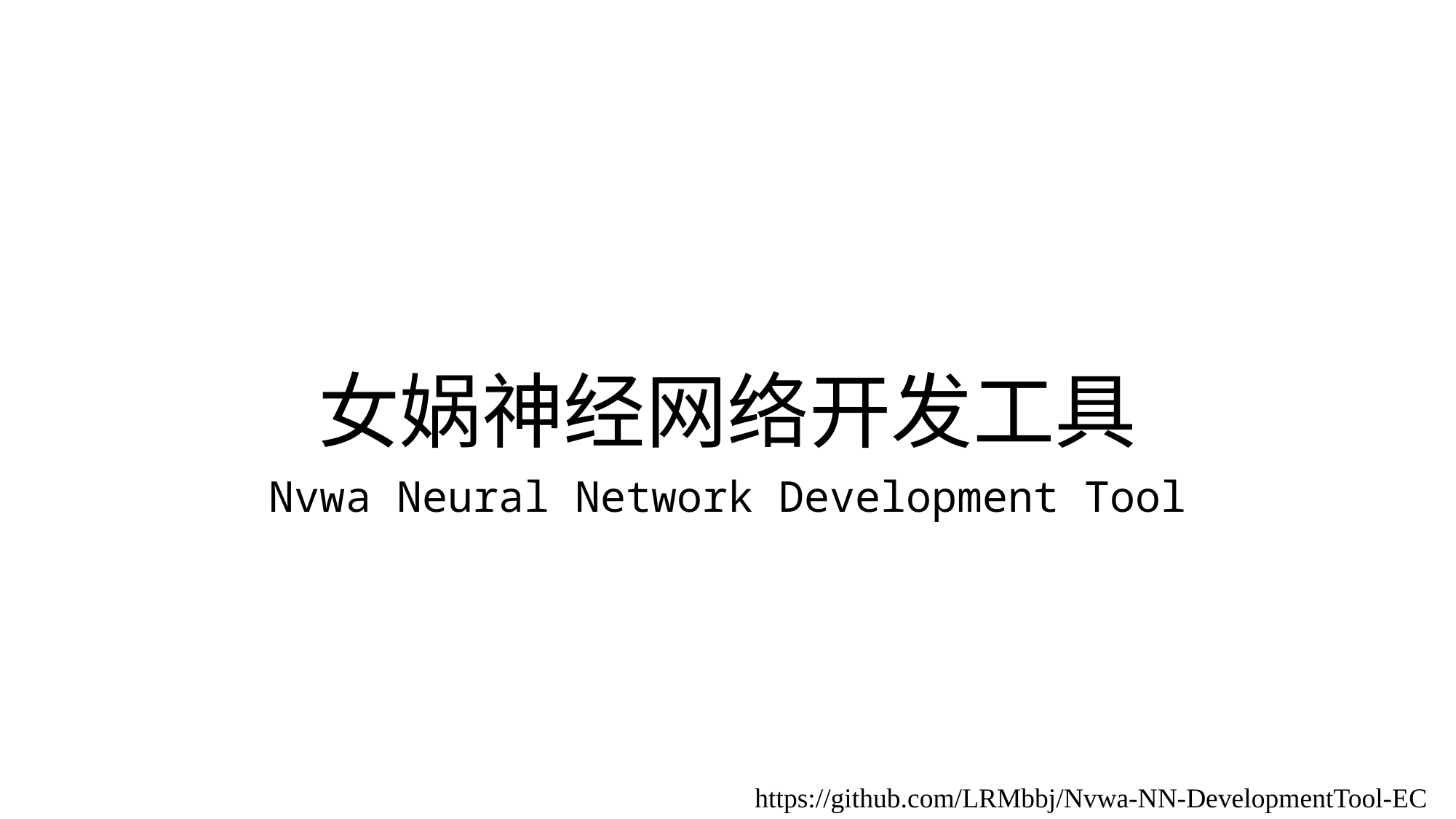

女娲神经网络开发工具
Nvwa Neural Network Development Tool
https://github.com/LRMbbj/Nvwa-NN-DevelopmentTool-EC